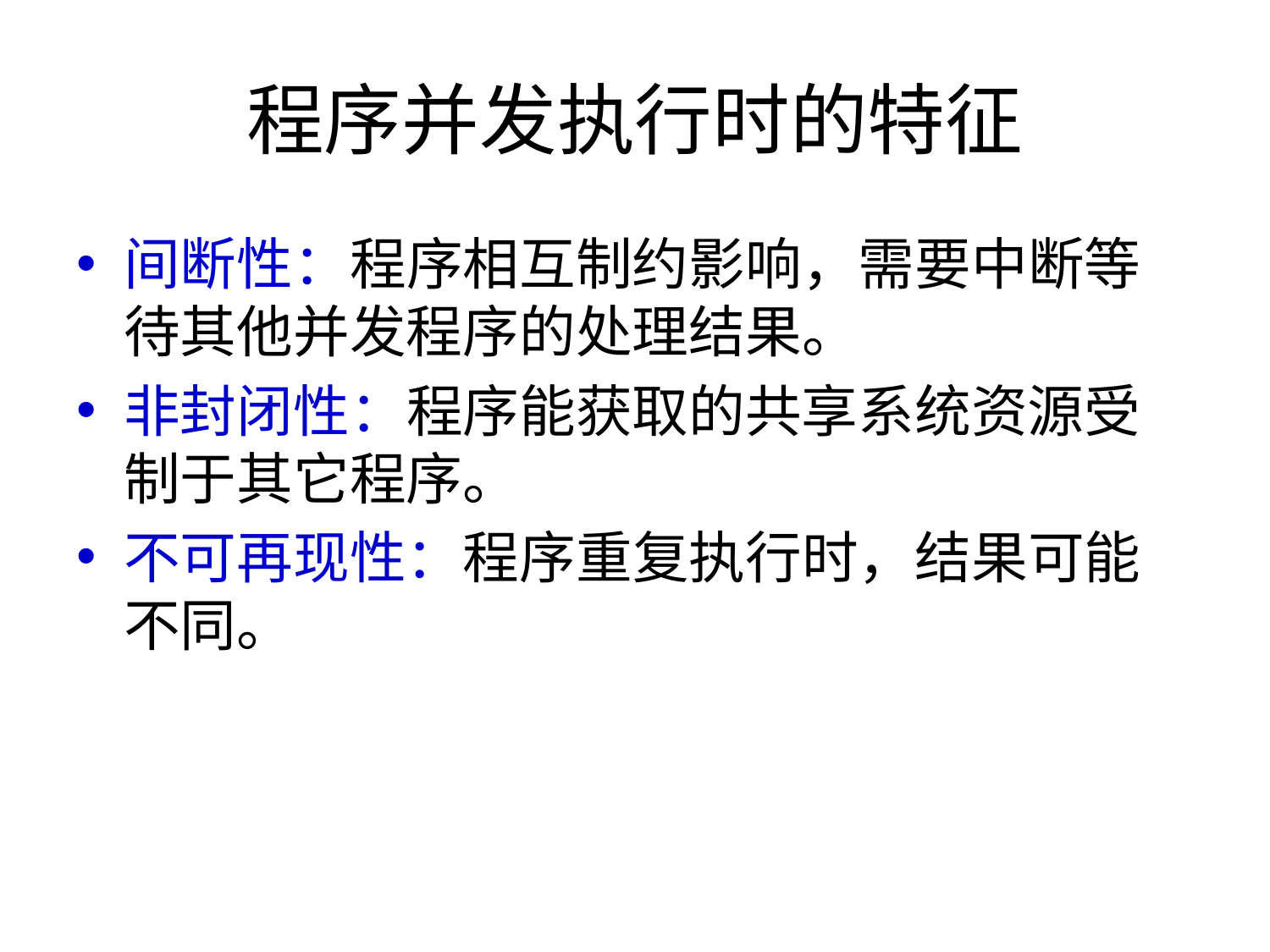

# 程序并发执行时的特征
间断性：程序相互制约影响，需要中断等待其他并发程序的处理结果。
非封闭性：程序能获取的共享系统资源受制于其它程序。
不可再现性：程序重复执行时，结果可能不同。